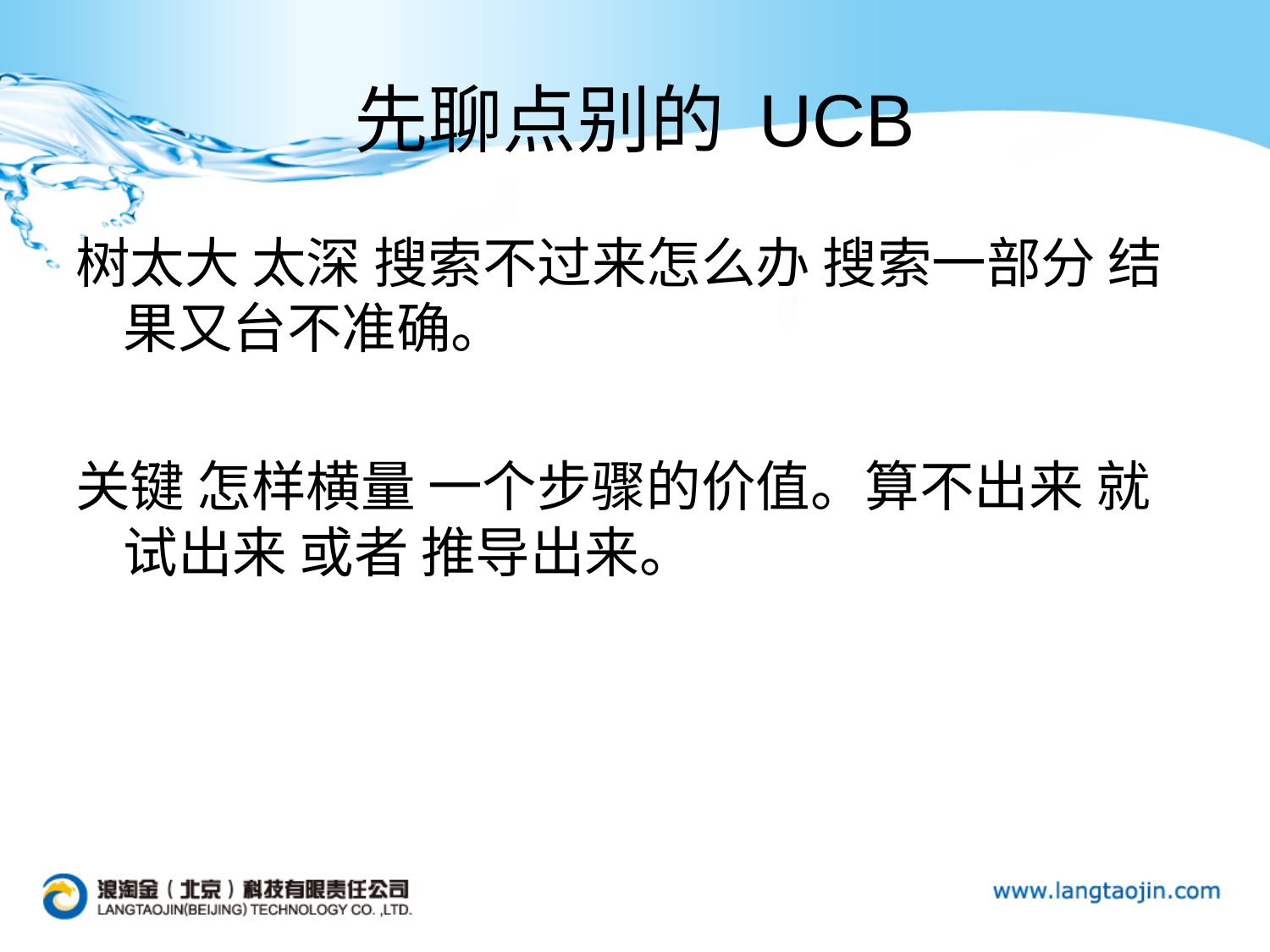

# 先聊点别的 UCB
树太大 太深 搜索不过来怎么办 搜索一部分 结果又台不准确。

关键 怎样横量 一个步骤的价值。算不出来 就试出来 或者 推导出来。